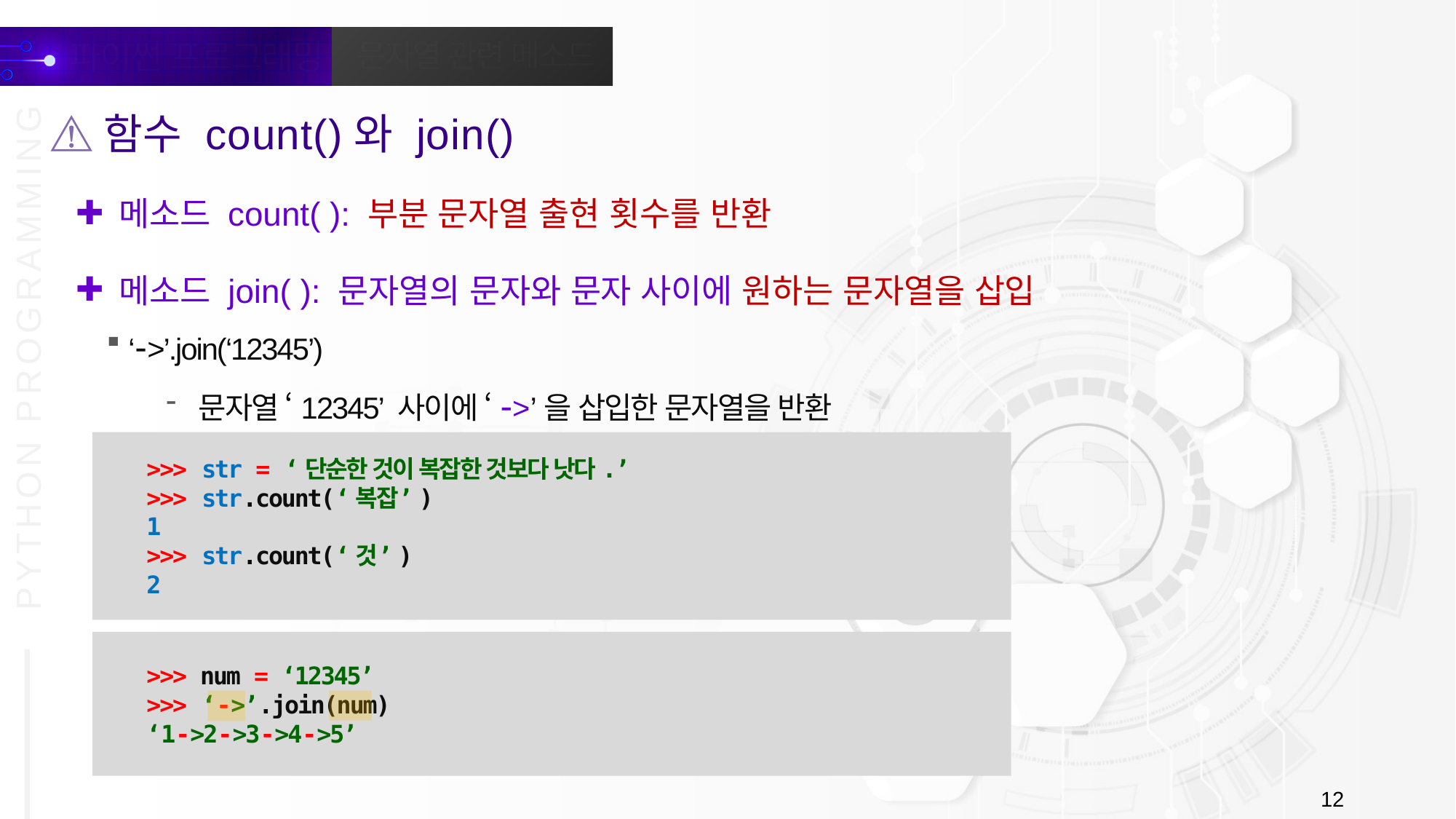

함수 count()와 join()
메소드 count( ): 부분 문자열 출현 횟수를 반환
메소드 join( ): 문자열의 문자와 문자 사이에 원하는 문자열을 삽입
‘->’.join(‘12345’)
문자열 ‘12345’ 사이에 ‘->’을 삽입한 문자열을 반환
>>> str = ‘단순한 것이 복잡한 것보다 낫다.’
>>> str.count(‘복잡’)
1
>>> str.count(‘것’)
2
>>> num = ‘12345’
>>> ‘->’.join(num)
‘1->2->3->4->5’

12